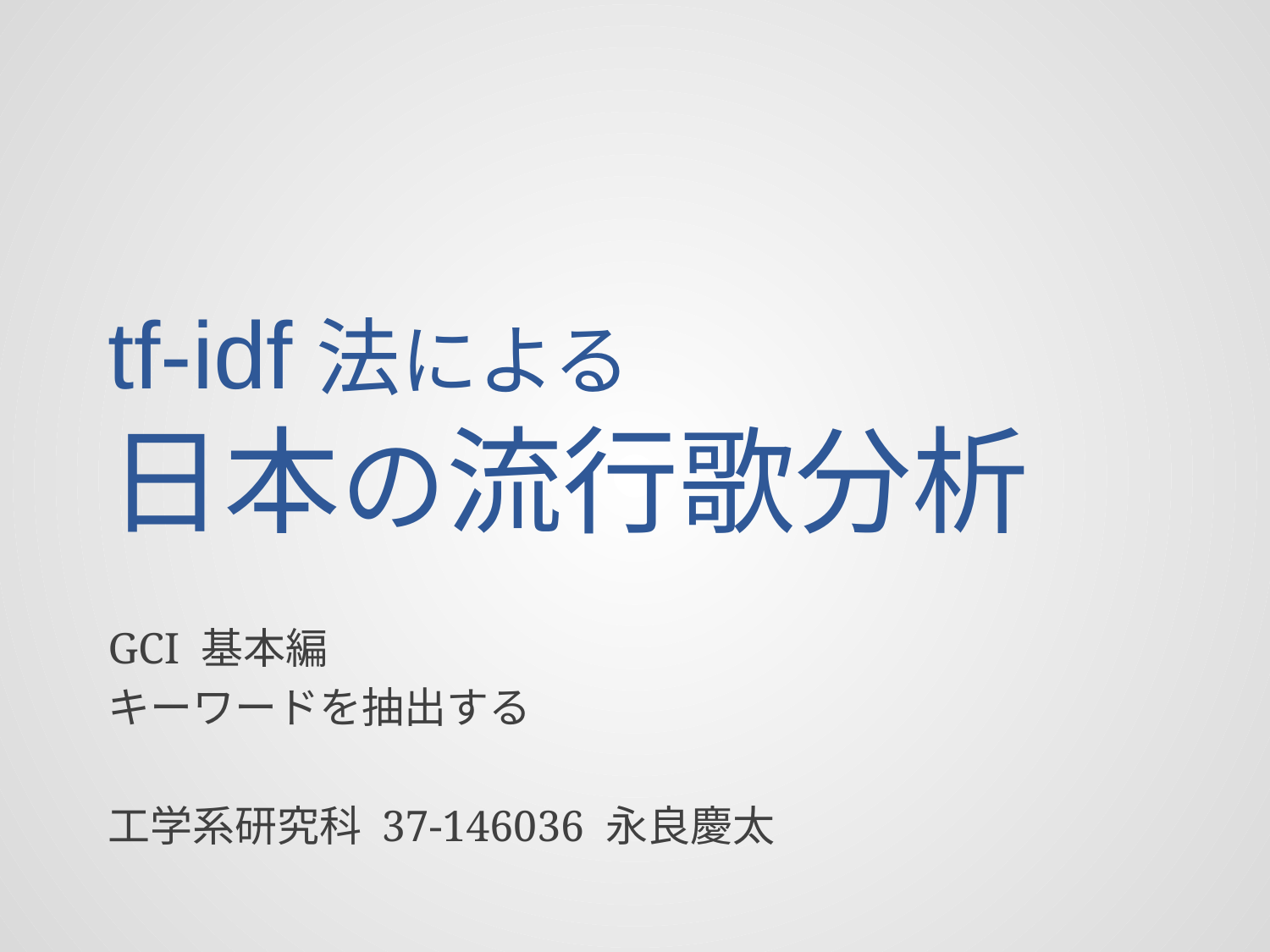

tf-idf法による
日本の流行歌分析
GCI 基本編
キーワードを抽出する

工学系研究科 37-146036 永良慶太